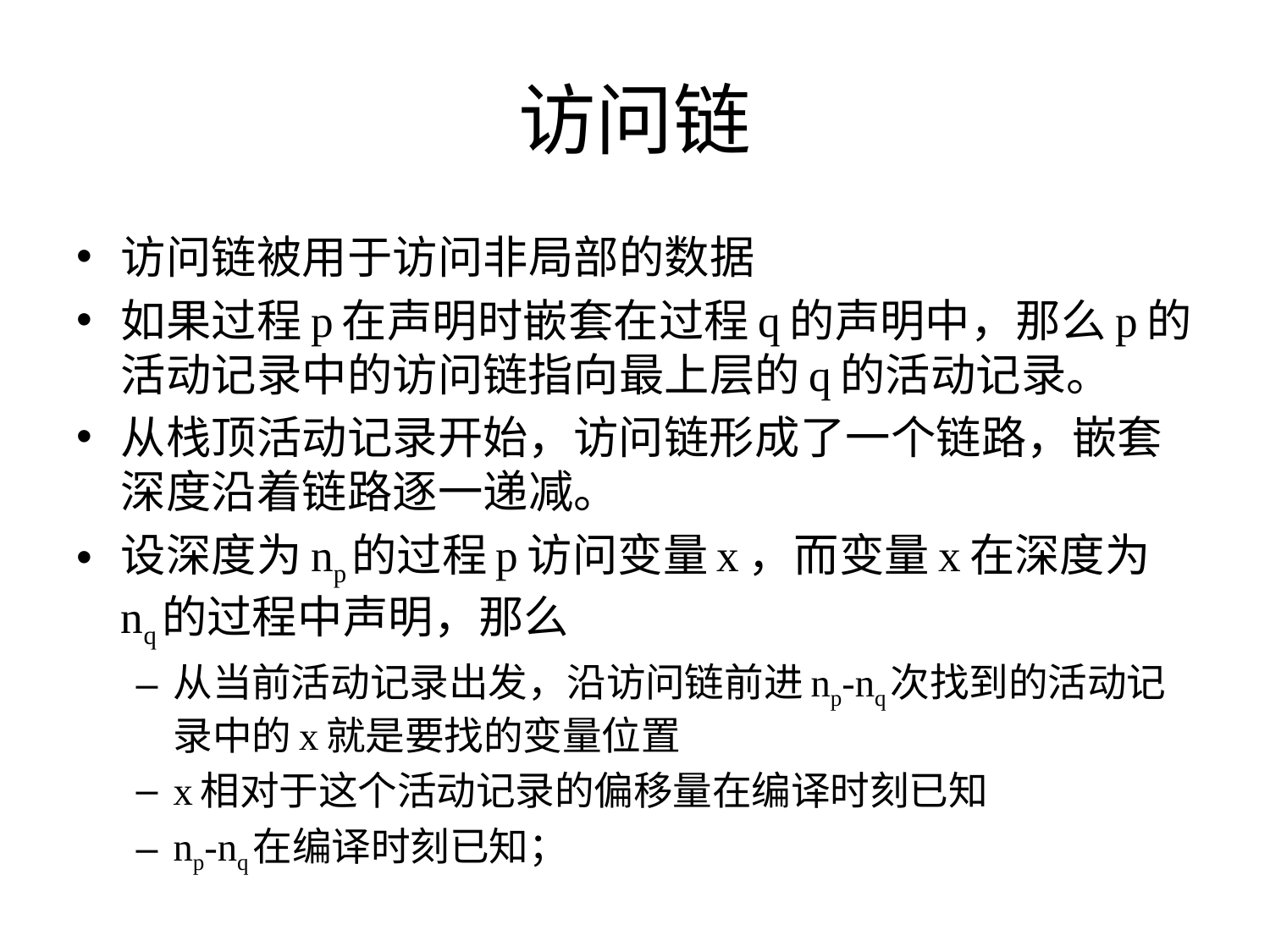

# 访问链
访问链被用于访问非局部的数据
如果过程p在声明时嵌套在过程q的声明中，那么p的活动记录中的访问链指向最上层的q的活动记录。
从栈顶活动记录开始，访问链形成了一个链路，嵌套深度沿着链路逐一递减。
设深度为np的过程p访问变量x，而变量x在深度为nq的过程中声明，那么
从当前活动记录出发，沿访问链前进np-nq次找到的活动记录中的x就是要找的变量位置
x相对于这个活动记录的偏移量在编译时刻已知
np-nq在编译时刻已知；